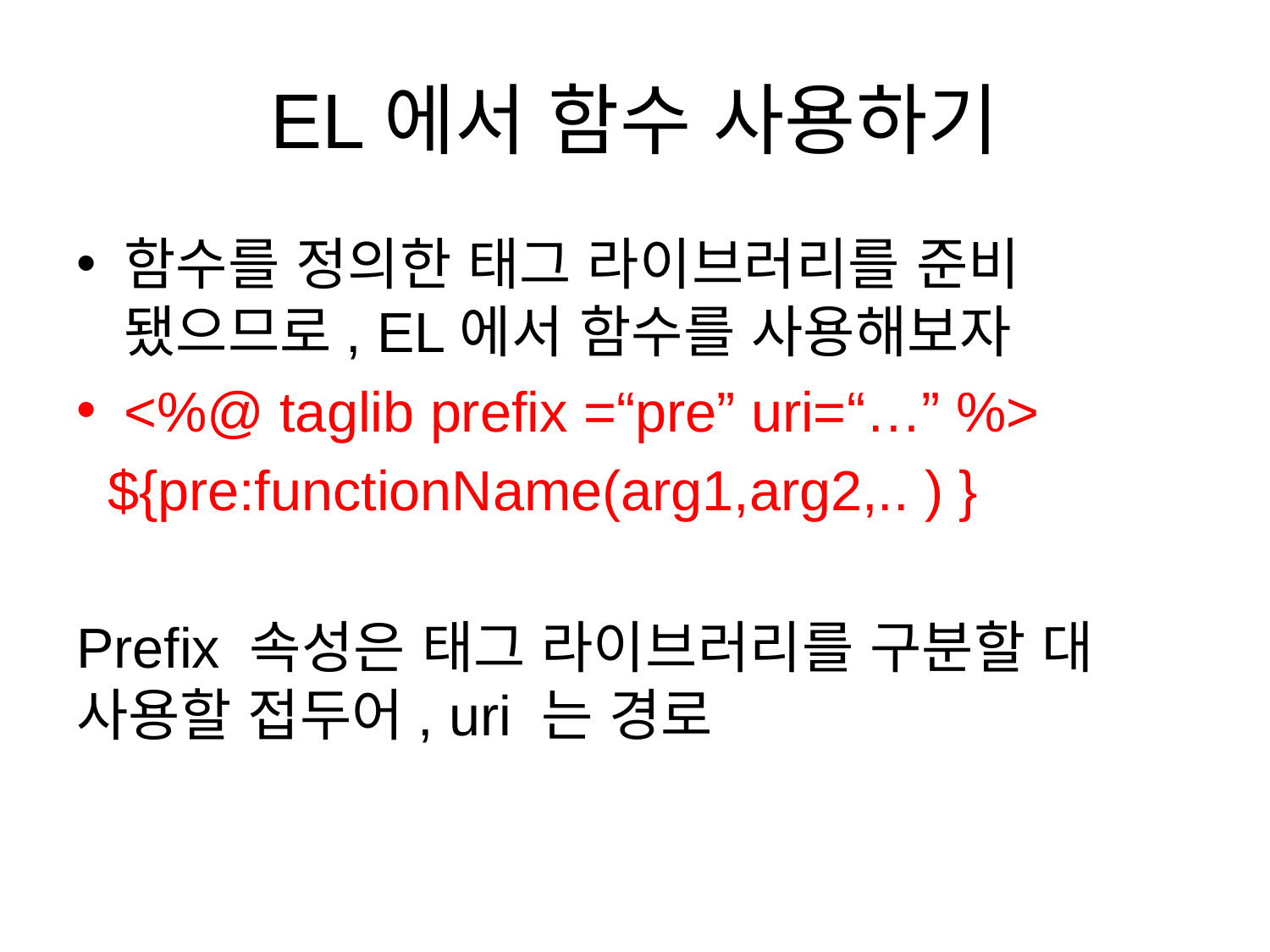

# EL에서 함수 사용하기
함수를 정의한 태그 라이브러리를 준비 됐으므로, EL에서 함수를 사용해보자
<%@ taglib prefix =“pre” uri=“…” %>
  ${pre:functionName(arg1,arg2,.. ) }

Prefix 속성은 태그 라이브러리를 구분할 대 사용할 접두어, uri 는 경로